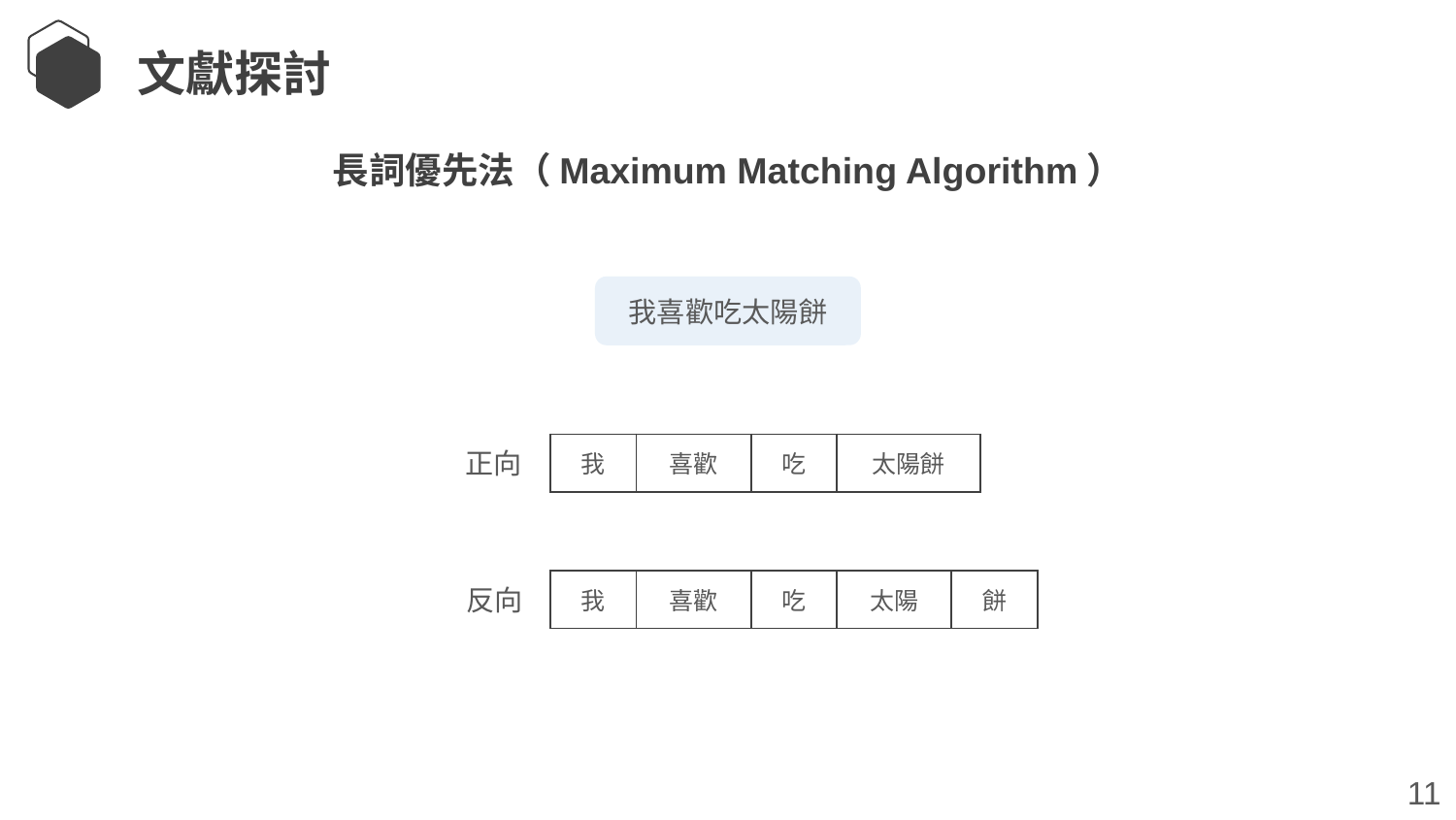

文獻探討
長詞優先法（Maximum Matching Algorithm）

我喜歡吃太陽餅
| 我 | 喜歡 | 吃 | 太陽餅 |
| --- | --- | --- | --- |
正向
| 我 | 喜歡 | 吃 | 太陽 | 餅 |
| --- | --- | --- | --- | --- |
反向
11